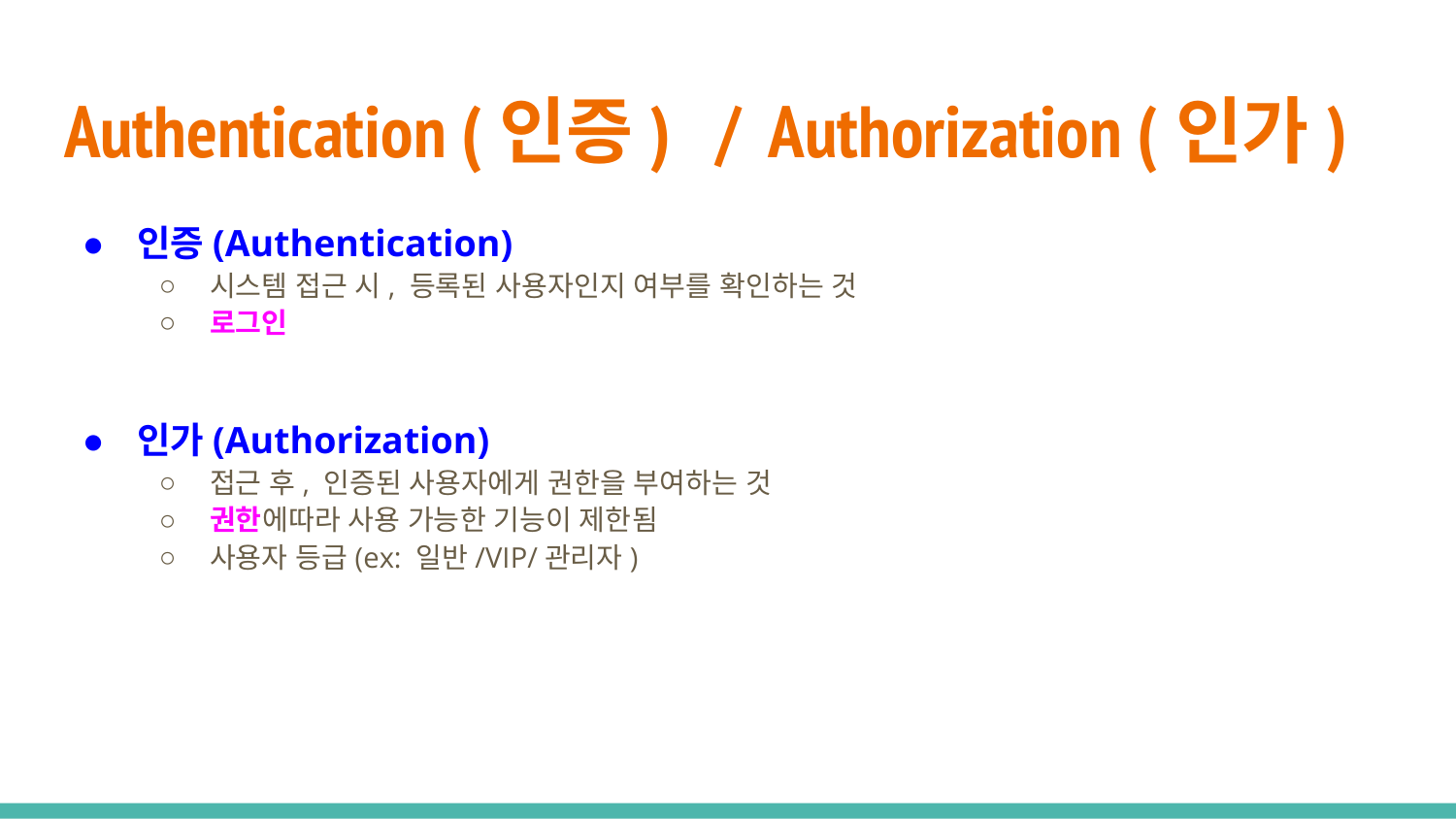

# Authentication (인증)   /  Authorization (인가)
인증(Authentication)
시스템 접근 시, 등록된 사용자인지 여부를 확인하는 것
로그인
인가(Authorization)
접근 후, 인증된 사용자에게 권한을 부여하는 것
권한에따라 사용 가능한 기능이 제한됨
사용자 등급(ex: 일반/VIP/관리자)